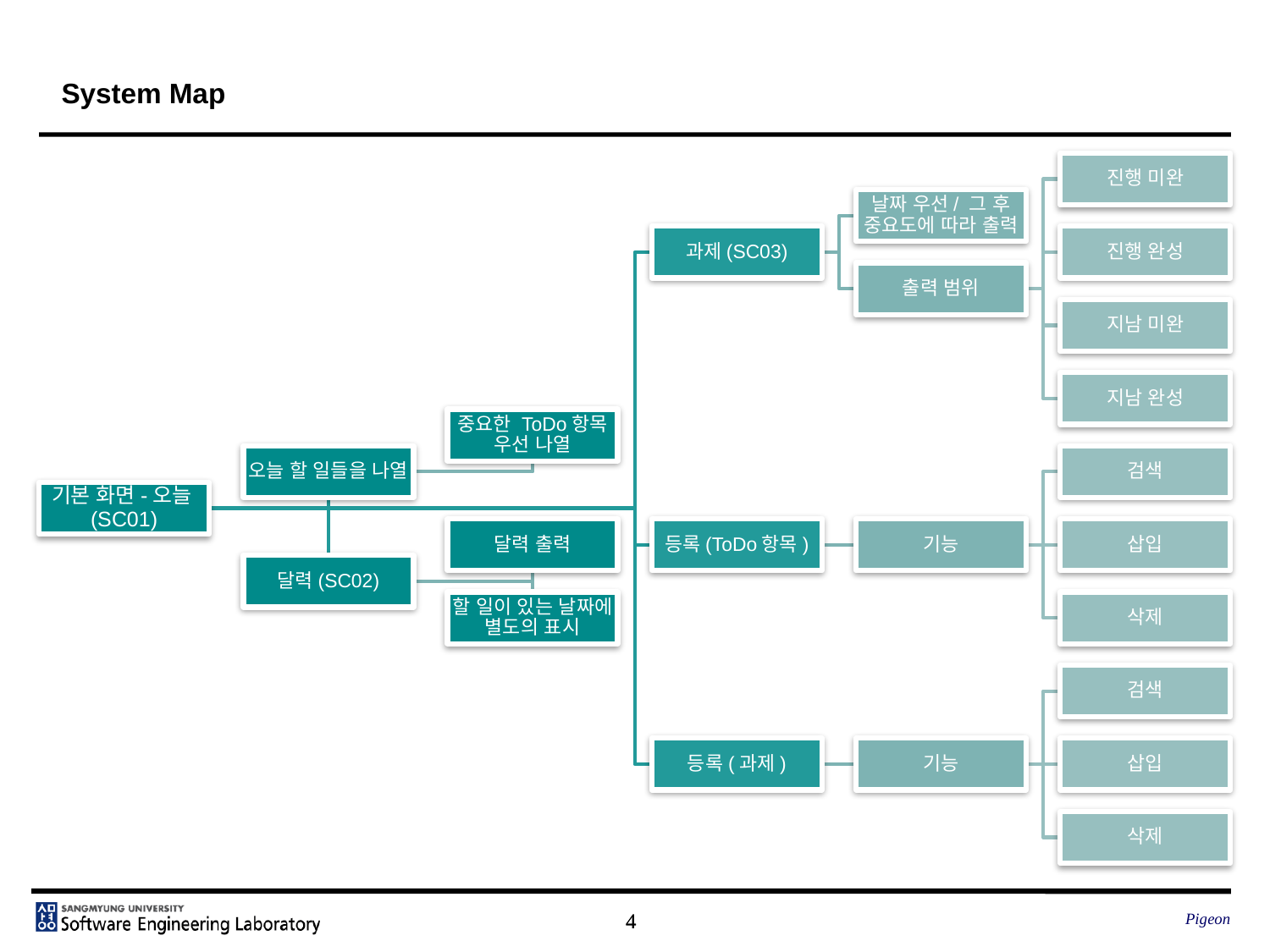

# System Map

기본 화면-오늘(SC01)
과제(SC03)
날짜 우선/ 그 후 중요도에 따라 출력
출력 범위
진행 미완
진행 완성
지남 미완
지남 완성
등록(ToDo항목)
기능
검색
삽입
삭제
등록(과제)
기능
검색
삽입
삭제
오늘 할 일들을 나열
중요한 ToDo항목 우선 나열
달력(SC02)
달력 출력
할 일이 있는 날짜에 별도의 표시
Pigeon